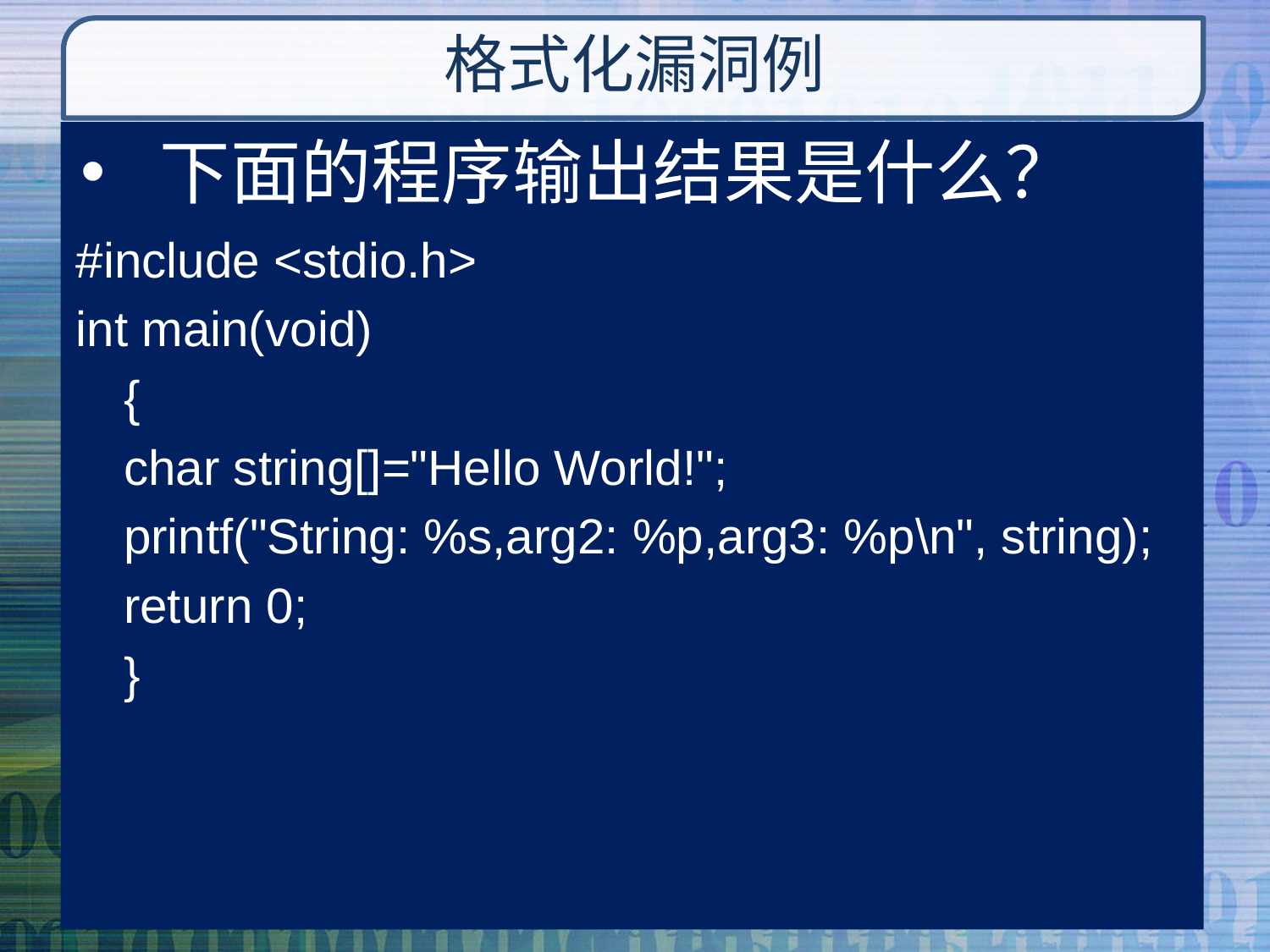

# 格式化漏洞例
下面的程序输出结果是什么？
#include <stdio.h>
int main(void)
	{
	char string[]="Hello World!";
	printf("String: %s,arg2: %p,arg3: %p\n", string);
	return 0;
	}